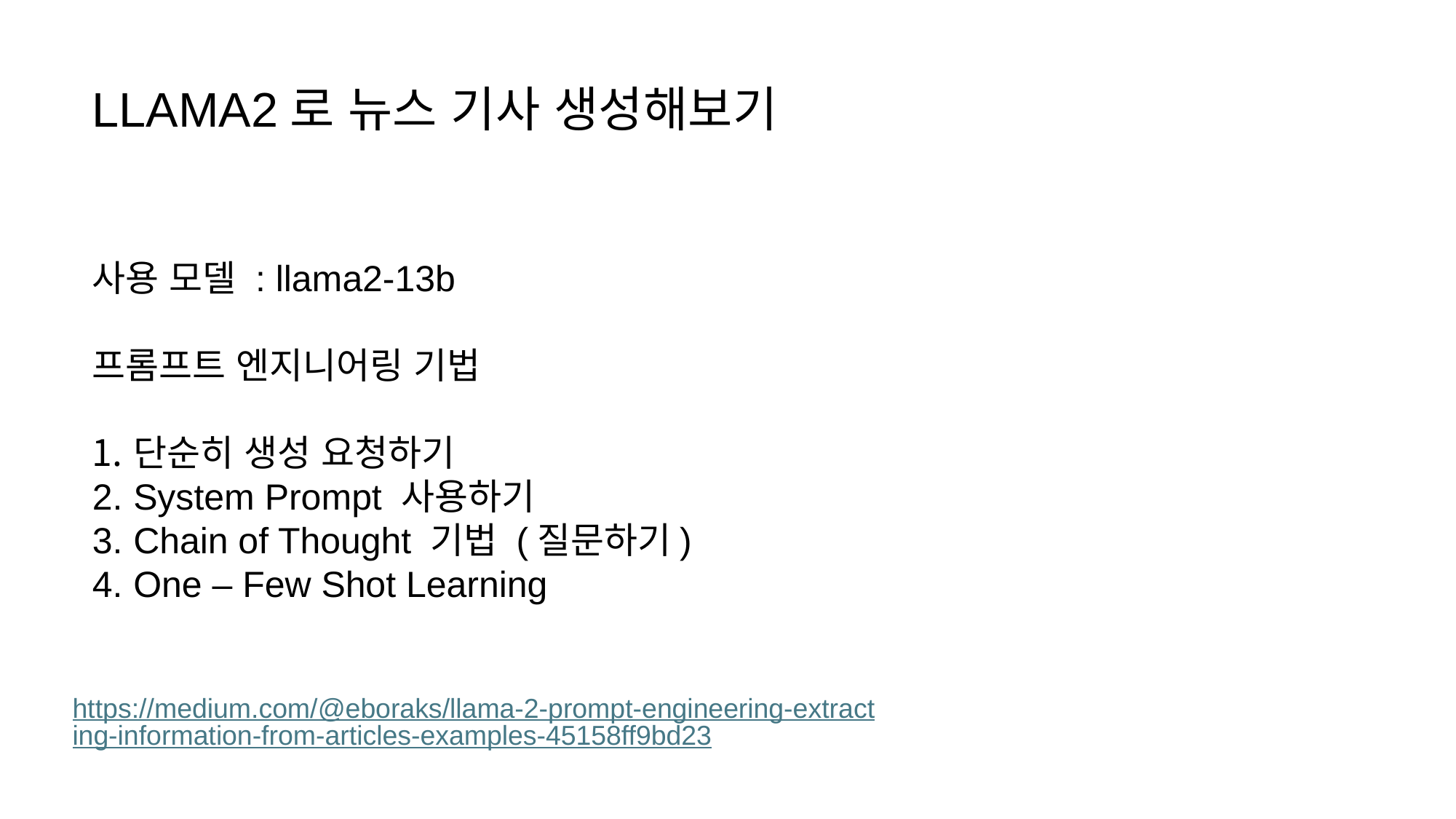

LLAMA2로 뉴스 기사 생성해보기
사용 모델 : llama2-13b

프롬프트 엔지니어링 기법

단순히 생성 요청하기
System Prompt 사용하기
Chain of Thought 기법 (질문하기)
One – Few Shot Learning
https://medium.com/@eboraks/llama-2-prompt-engineering-extracting-information-from-articles-examples-45158ff9bd23